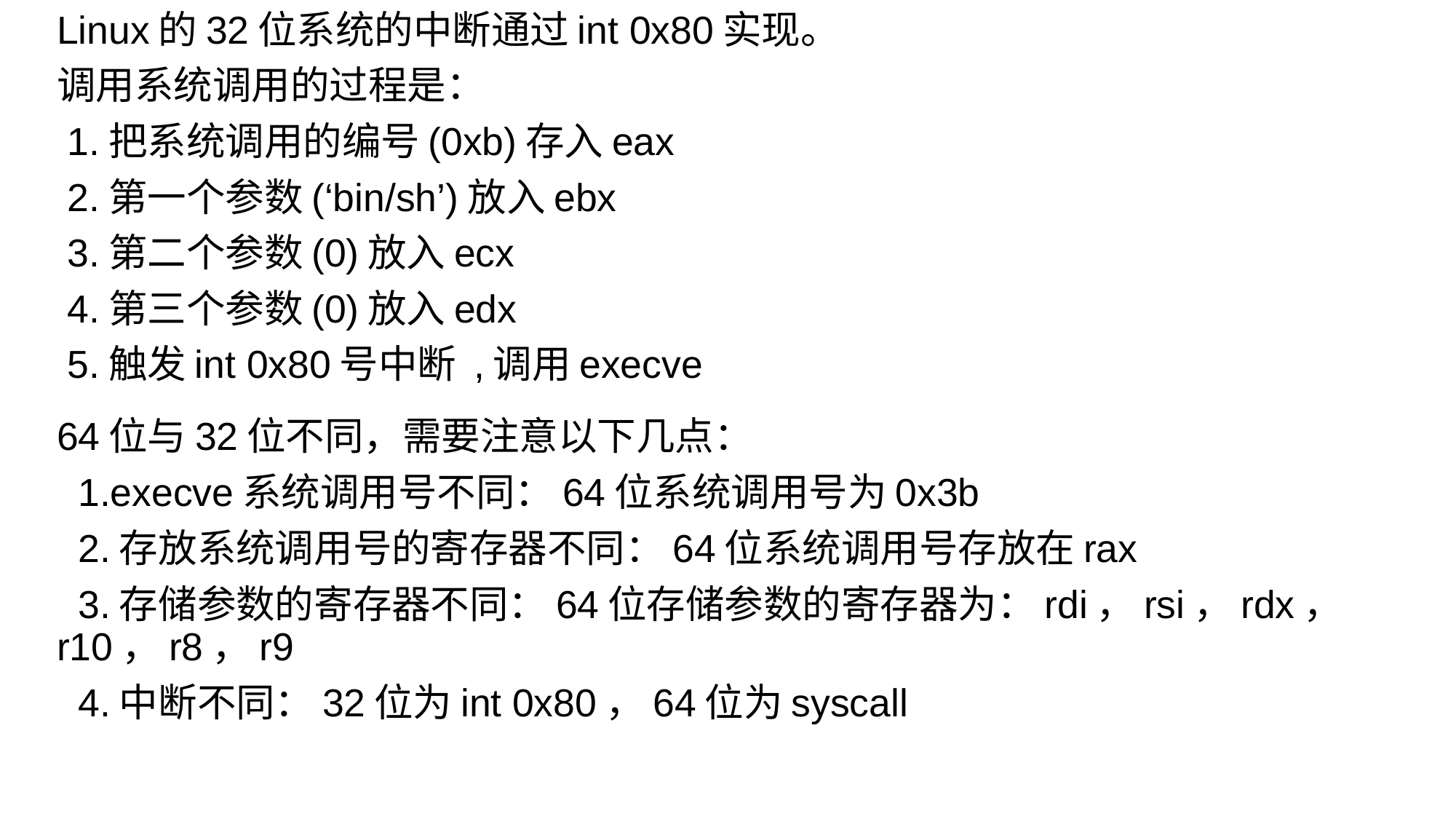

Linux的32位系统的中断通过int 0x80实现。
调用系统调用的过程是：
 1.把系统调用的编号(0xb)存入eax
 2.第一个参数(‘bin/sh’)放入ebx
 3.第二个参数(0)放入ecx
 4.第三个参数(0)放入edx
 5.触发int 0x80号中断 ,调用execve
64位与32位不同，需要注意以下几点：
  1.execve系统调用号不同：64位系统调用号为0x3b
  2.存放系统调用号的寄存器不同：64位系统调用号存放在rax
  3.存储参数的寄存器不同：64位存储参数的寄存器为：rdi，rsi，rdx，r10，r8，r9
  4.中断不同：32位为int 0x80，64位为syscall